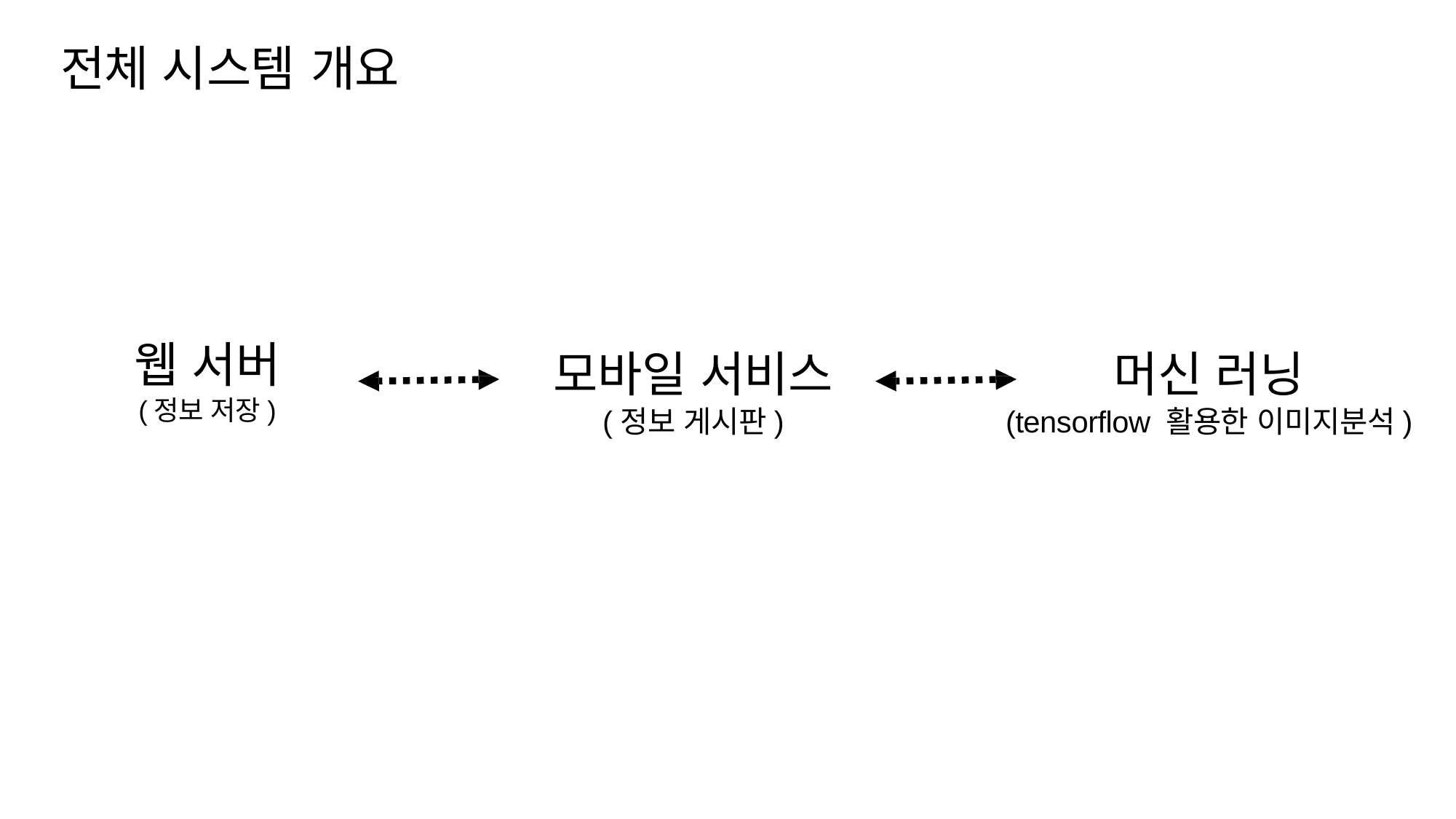

# 전체 시스템 개요
웹 서버
(정보 저장)
머신 러닝
(tensorflow 활용한 이미지분석)
모바일 서비스
(정보 게시판)